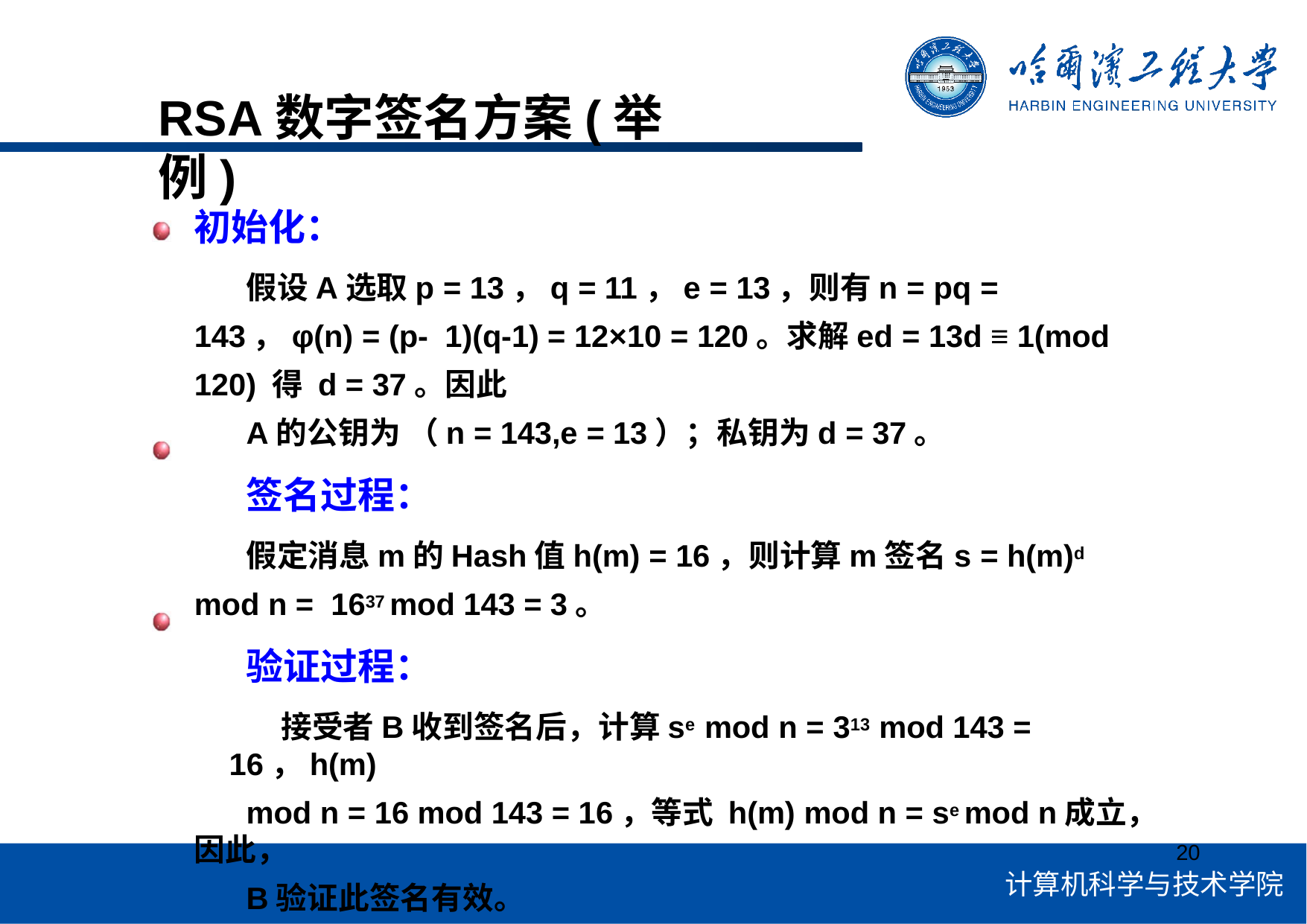

# RSA数字签名方案(举例)
初始化：
假设A选取p = 13，q = 11，e = 13，则有n = pq = 143，φ(n) = (p-  1)(q-1) = 12×10 = 120。求解ed = 13d ≡ 1(mod 120) 得 d = 37。因此
A的公钥为 （n = 143,e = 13）；私钥为d = 37。
签名过程：
假定消息m的Hash值h(m) = 16，则计算m签名s = h(m)d mod n =  1637 mod 143 = 3。
验证过程：
接受者B收到签名后，计算se mod n = 313 mod 143 = 16，h(m)
mod n = 16 mod 143 = 16，等式 h(m) mod n = se mod n成立，因此，
B验证此签名有效。

20